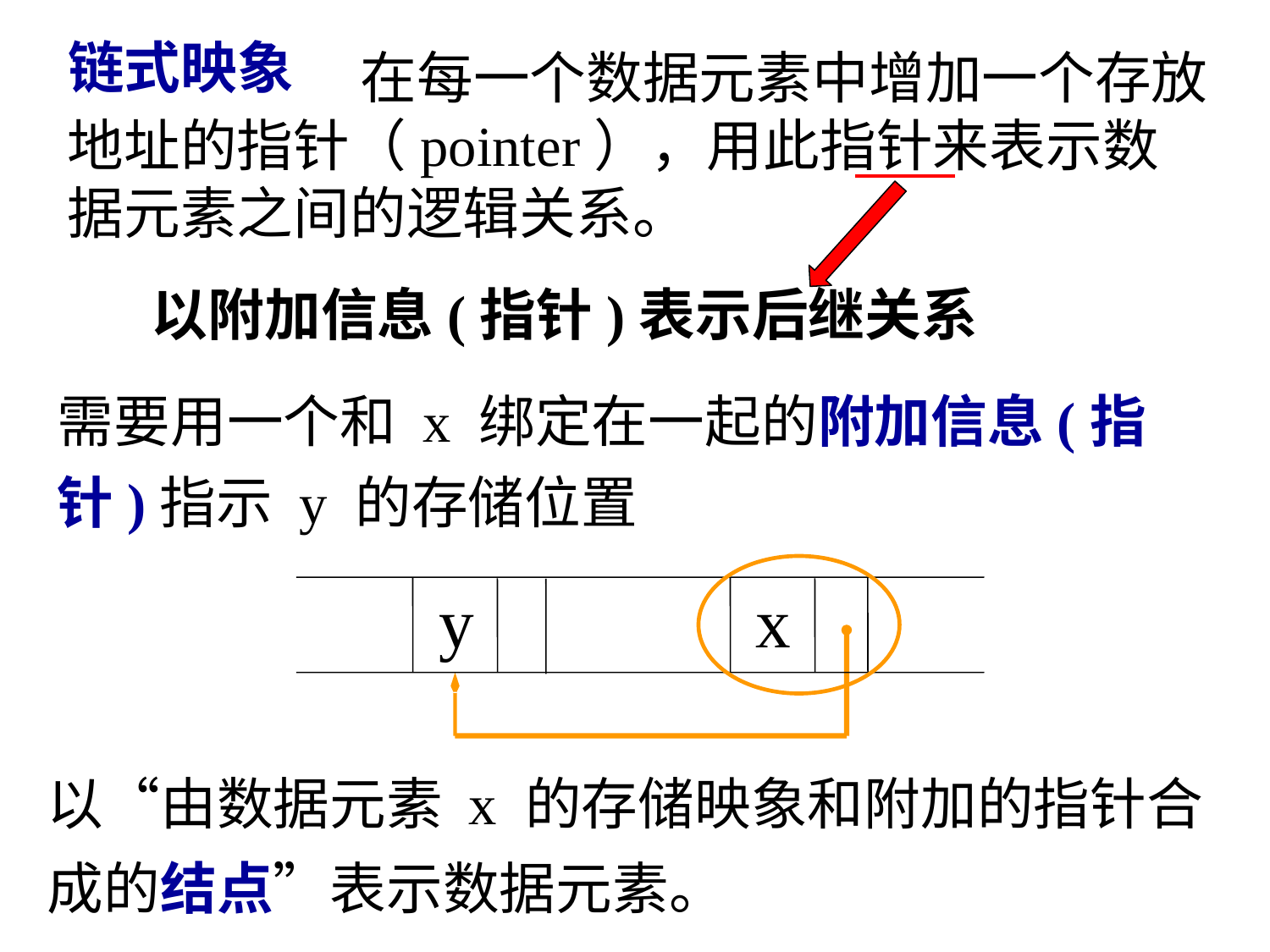

链式映象
                      在每一个数据元素中增加一个存放地址的指针（pointer），用此指针来表示数据元素之间的逻辑关系。

以附加信息(指针)表示后继关系
需要用一个和 x 绑定在一起的附加信息(指针)指示 y 的存储位置

y                x

以“由数据元素 x 的存储映象和附加的指针合成的结点”表示数据元素。